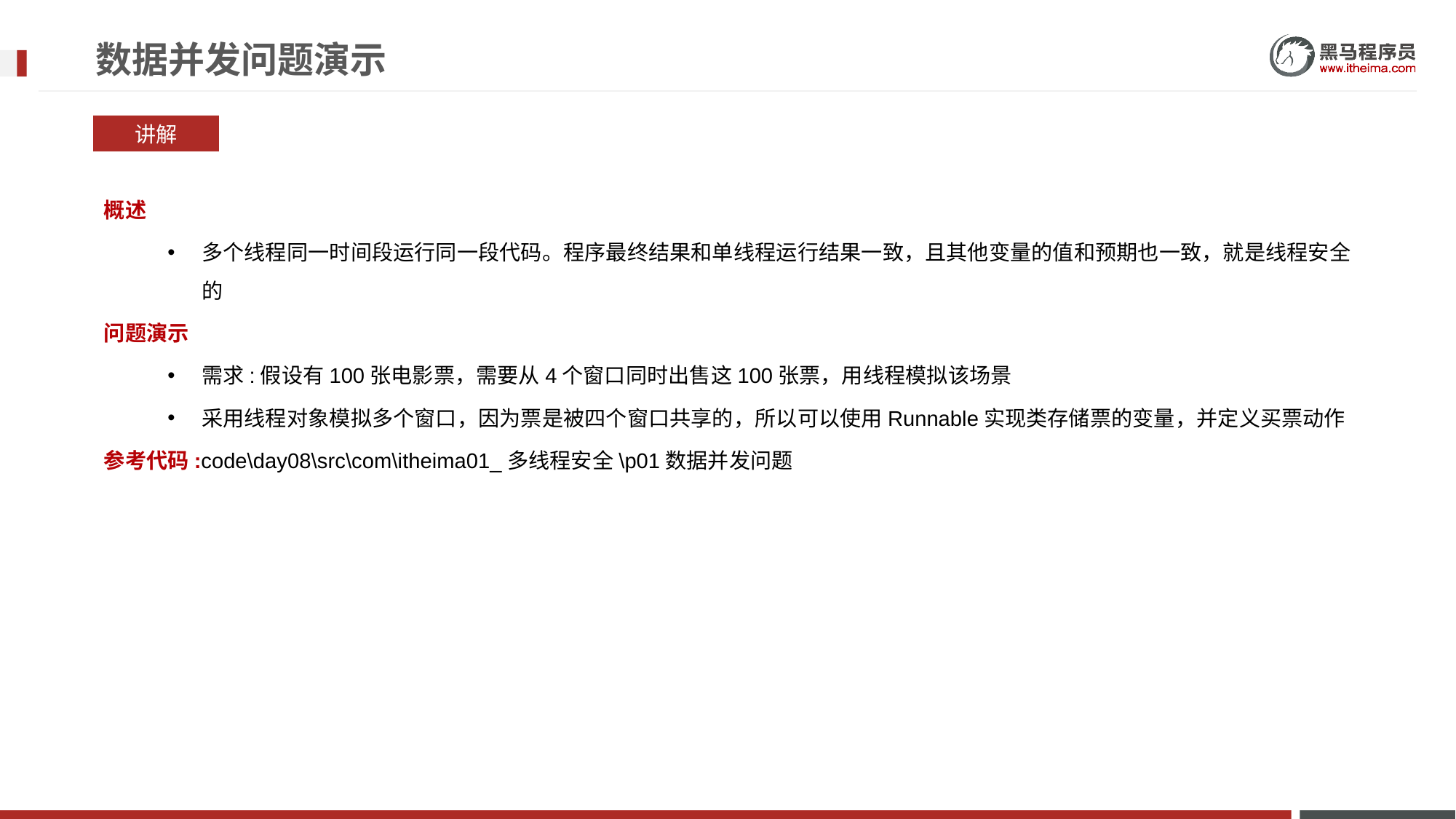

# 数据并发问题演示
讲解
概述
多个线程同一时间段运行同一段代码。程序最终结果和单线程运行结果一致，且其他变量的值和预期也一致，就是线程安全的
问题演示
需求:假设有100张电影票，需要从4个窗口同时出售这100张票，用线程模拟该场景
采用线程对象模拟多个窗口，因为票是被四个窗口共享的，所以可以使用Runnable实现类存储票的变量，并定义买票动作
参考代码:code\day08\src\com\itheima01_多线程安全\p01数据并发问题